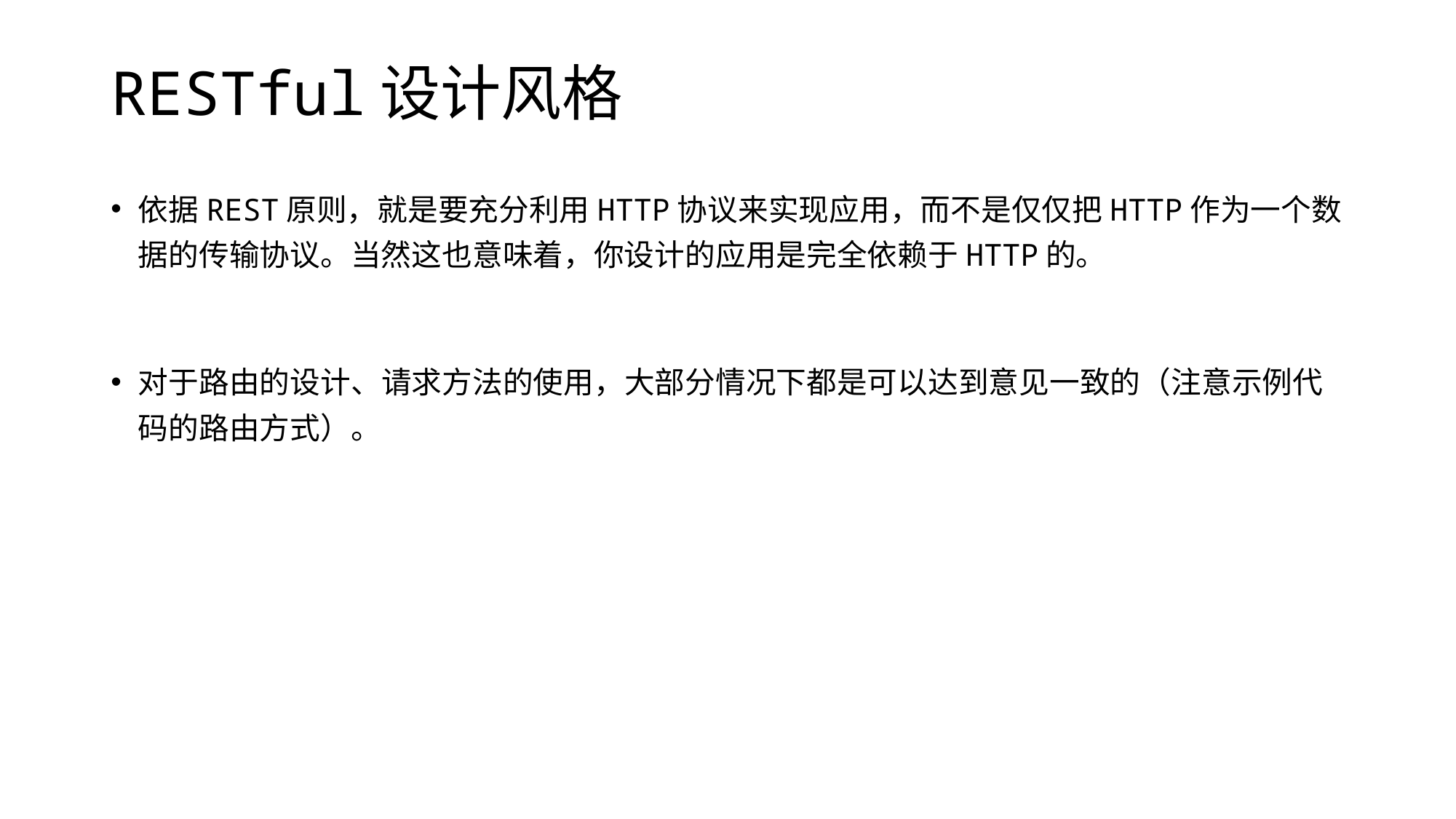

# RESTful设计风格
依据REST原则，就是要充分利用HTTP协议来实现应用，而不是仅仅把HTTP作为一个数据的传输协议。当然这也意味着，你设计的应用是完全依赖于HTTP的。

对于路由的设计、请求方法的使用，大部分情况下都是可以达到意见一致的（注意示例代码的路由方式）。